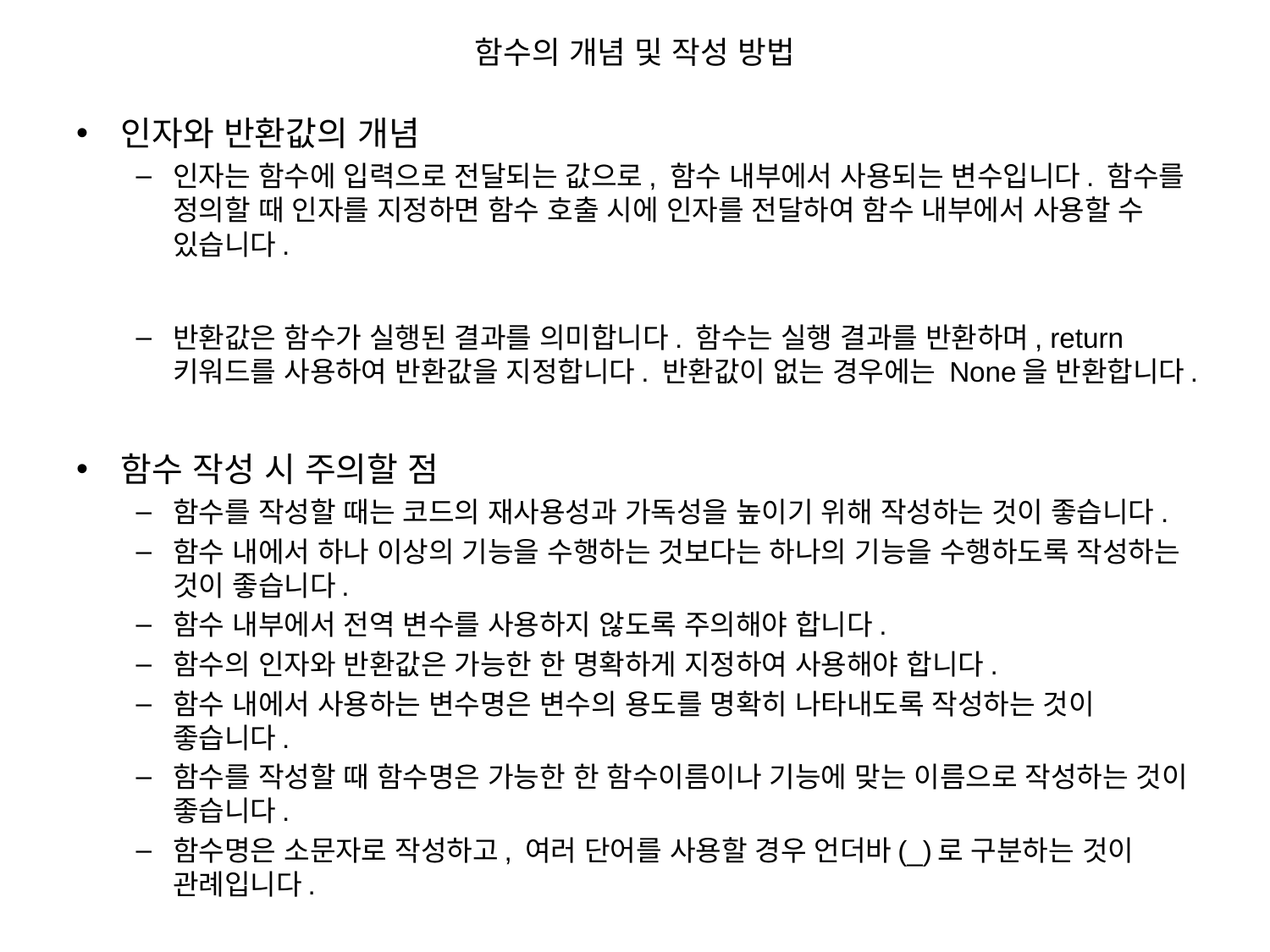

# 함수의 개념 및 작성 방법
인자와 반환값의 개념
인자는 함수에 입력으로 전달되는 값으로, 함수 내부에서 사용되는 변수입니다. 함수를 정의할 때 인자를 지정하면 함수 호출 시에 인자를 전달하여 함수 내부에서 사용할 수 있습니다.

반환값은 함수가 실행된 결과를 의미합니다. 함수는 실행 결과를 반환하며, return 키워드를 사용하여 반환값을 지정합니다. 반환값이 없는 경우에는 None을 반환합니다.

함수 작성 시 주의할 점
함수를 작성할 때는 코드의 재사용성과 가독성을 높이기 위해 작성하는 것이 좋습니다.
함수 내에서 하나 이상의 기능을 수행하는 것보다는 하나의 기능을 수행하도록 작성하는 것이 좋습니다.
함수 내부에서 전역 변수를 사용하지 않도록 주의해야 합니다.
함수의 인자와 반환값은 가능한 한 명확하게 지정하여 사용해야 합니다.
함수 내에서 사용하는 변수명은 변수의 용도를 명확히 나타내도록 작성하는 것이 좋습니다.
함수를 작성할 때 함수명은 가능한 한 함수이름이나 기능에 맞는 이름으로 작성하는 것이 좋습니다.
함수명은 소문자로 작성하고, 여러 단어를 사용할 경우 언더바(_)로 구분하는 것이 관례입니다.